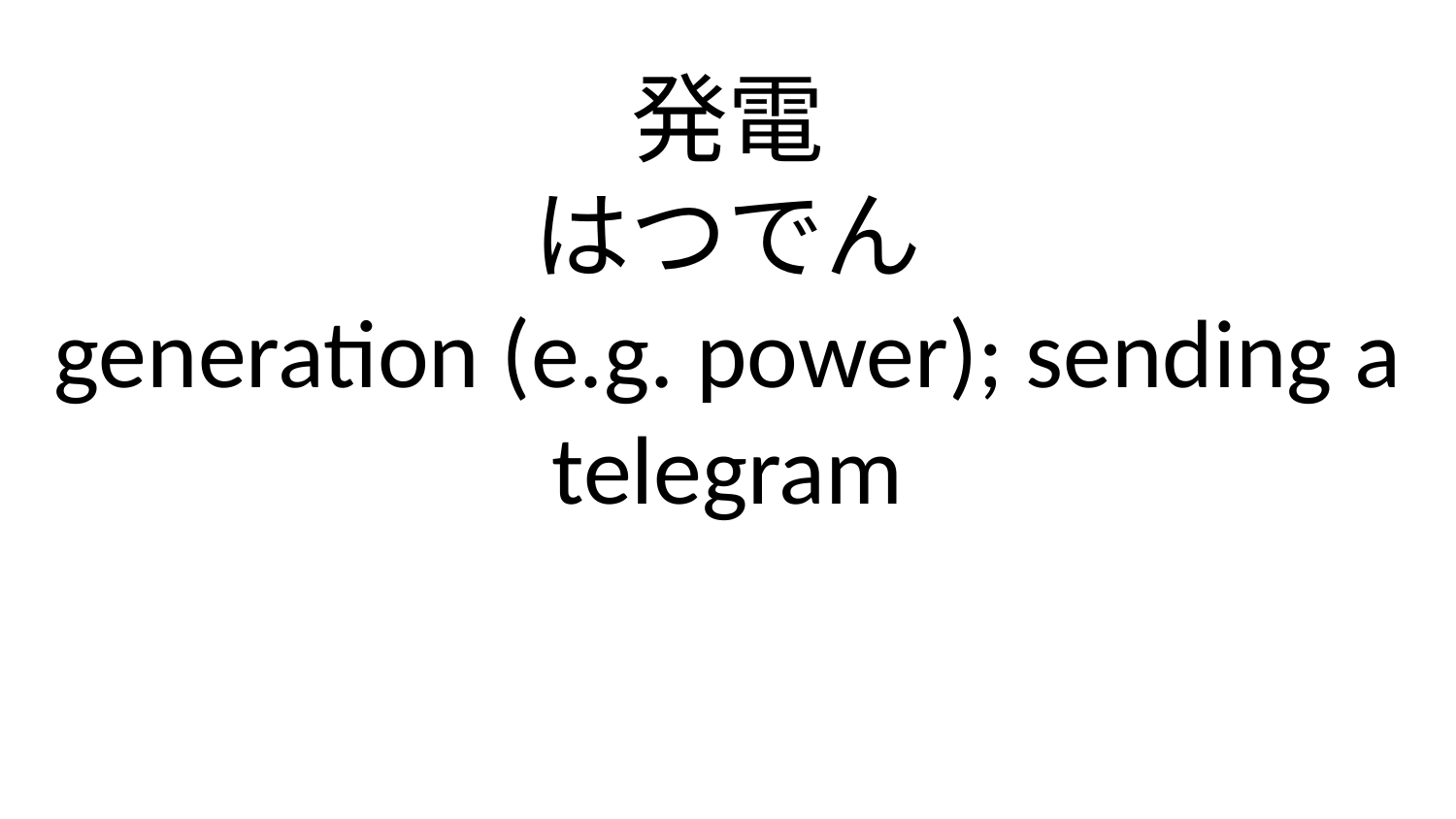

発電
はつでん
generation (e.g. power); sending a telegram